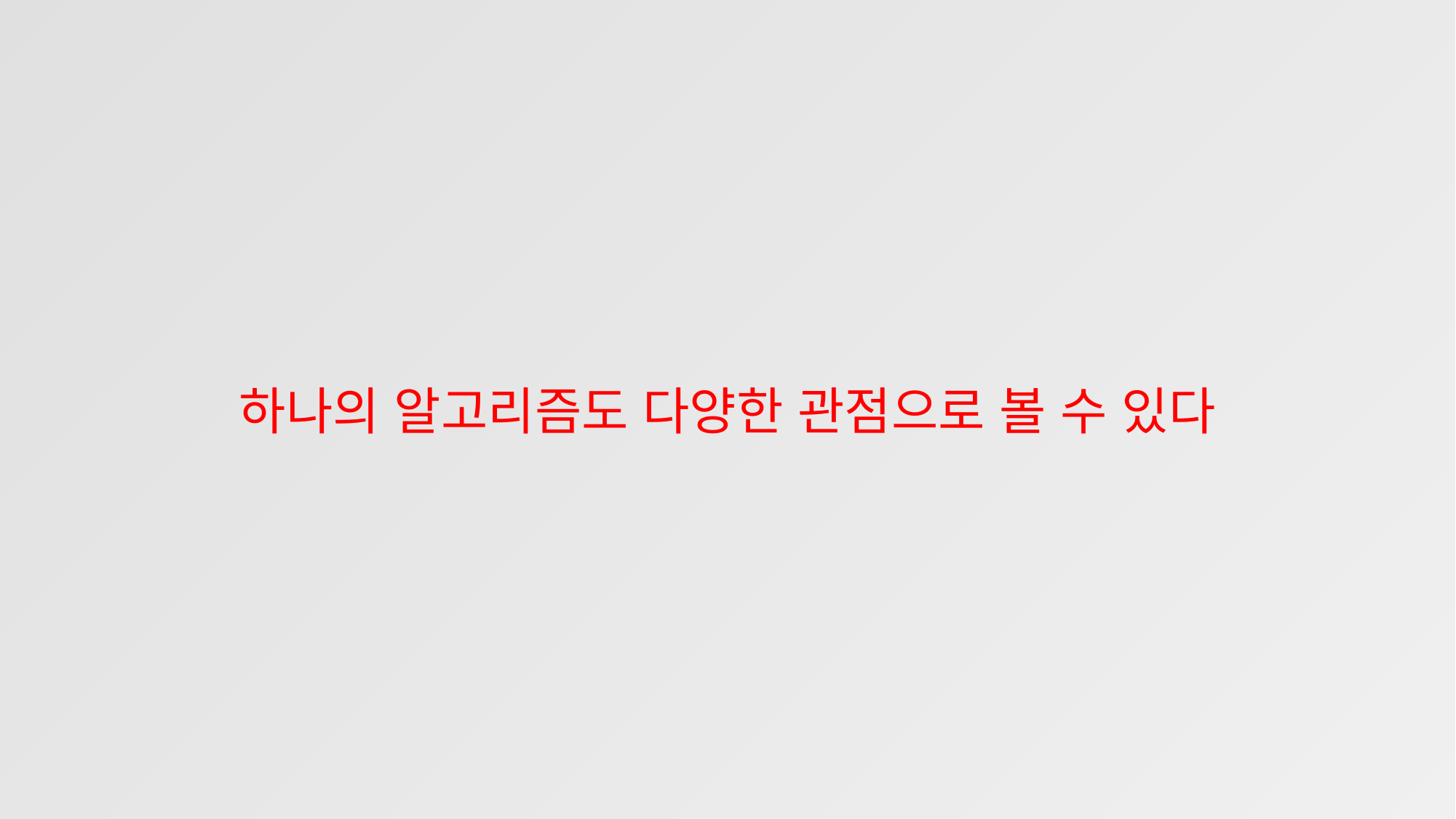

하나의 알고리즘도 다양한 관점으로 볼 수 있다